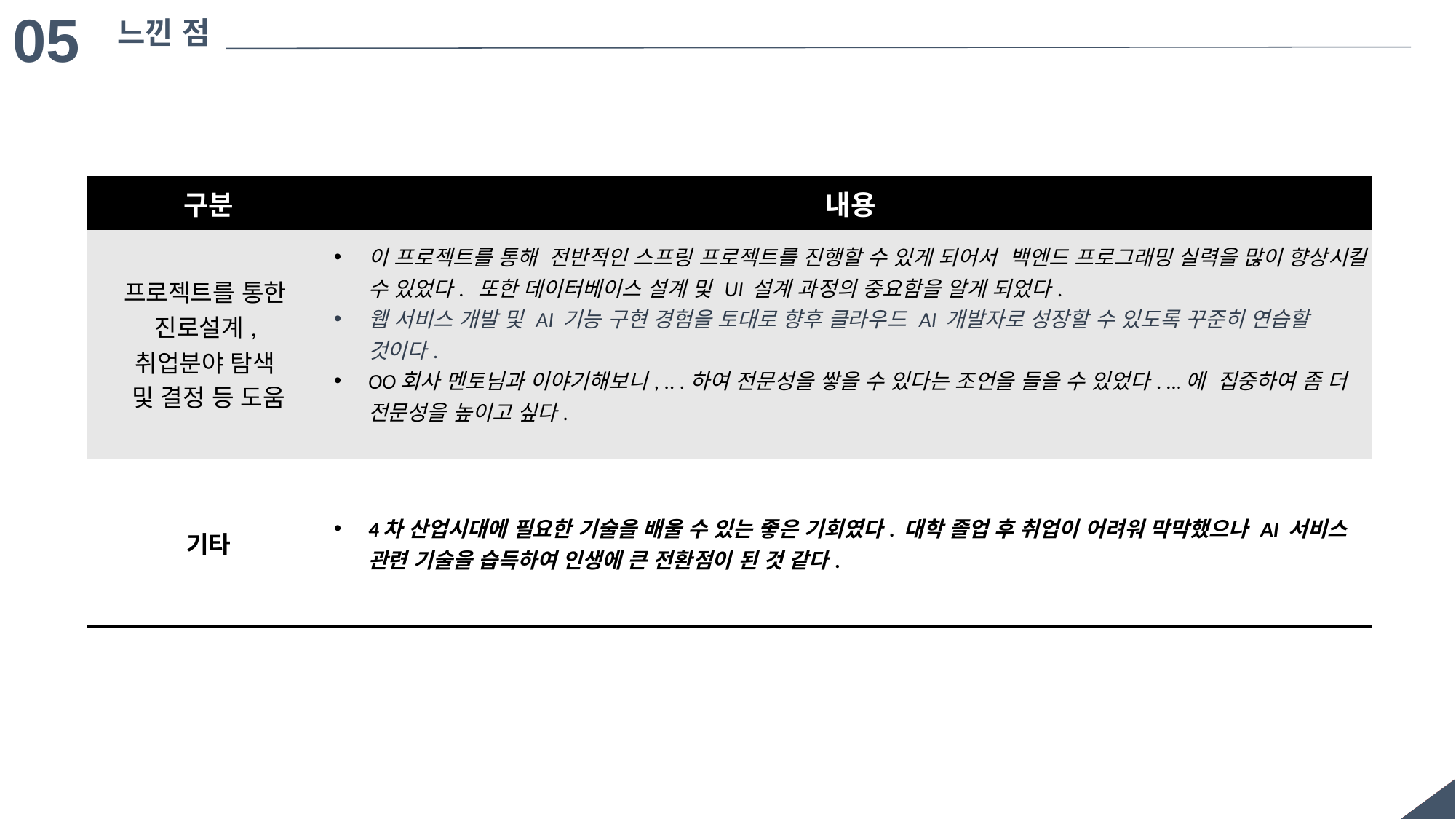

05
느낀 점
| 구분 | 내용 |
| --- | --- |
| 프로젝트를 통한 진로설계, 취업분야 탐색 및 결정 등 도움 | 이 프로젝트를 통해 전반적인 스프링 프로젝트를 진행할 수 있게 되어서 백엔드 프로그래밍 실력을 많이 향상시킬 수 있었다. 또한 데이터베이스 설계 및 UI 설계 과정의 중요함을 알게 되었다. 웹 서비스 개발 및 AI 기능 구현 경험을 토대로 향후 클라우드 AI 개발자로 성장할 수 있도록 꾸준히 연습할 것이다. OO회사 멘토님과 이야기해보니, .. .하여 전문성을 쌓을 수 있다는 조언을 들을 수 있었다. …에 집중하여 좀 더 전문성을 높이고 싶다. |
| 기타 | 4차 산업시대에 필요한 기술을 배울 수 있는 좋은 기회였다. 대학 졸업 후 취업이 어려워 막막했으나 AI 서비스 관련 기술을 습득하여 인생에 큰 전환점이 된 것 같다. |